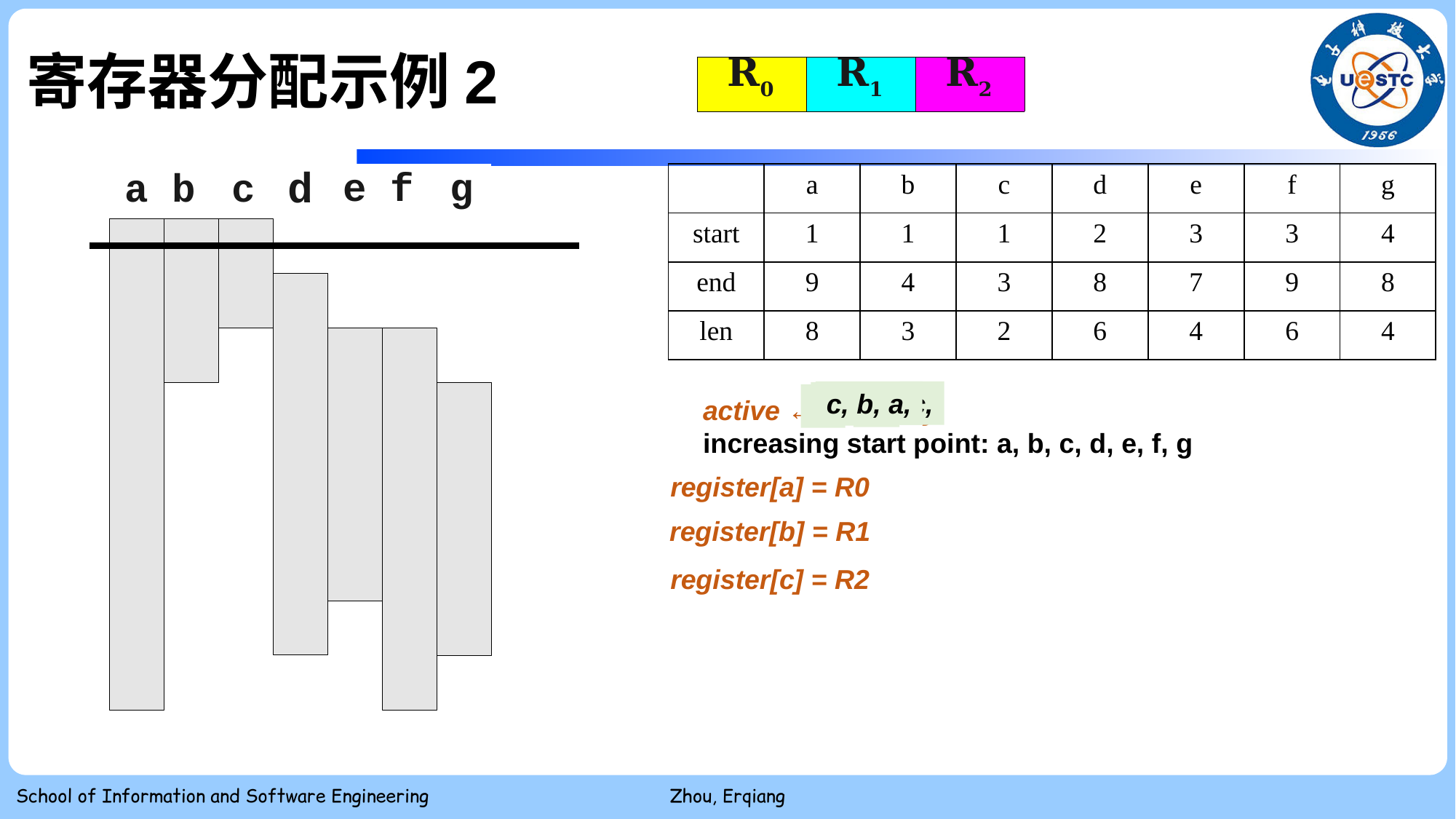

# 寄存器分配示例2
| R0 | R1 | R2 |
| --- | --- | --- |
d
e f g
a b c

|  | a | b | c | d | e | f | g |
| --- | --- | --- | --- | --- | --- | --- | --- |
| start | 1 | 1 | 1 | 2 | 3 | 3 | 4 |
| end | 9 | 4 | 3 | 8 | 7 | 9 | 8 |
| len | 8 | 3 | 2 | 6 | 4 | 6 | 4 |
b
b
b
b
b
b

c, b, a,
c,

b, a,
b,
a,
active ←{             }
increasing start point: a, b, c, d, e, f, g
register[a] = R0
register[b] = R1
register[c] = R2
School of Information and Software Engineering
Zhou, Erqiang
35